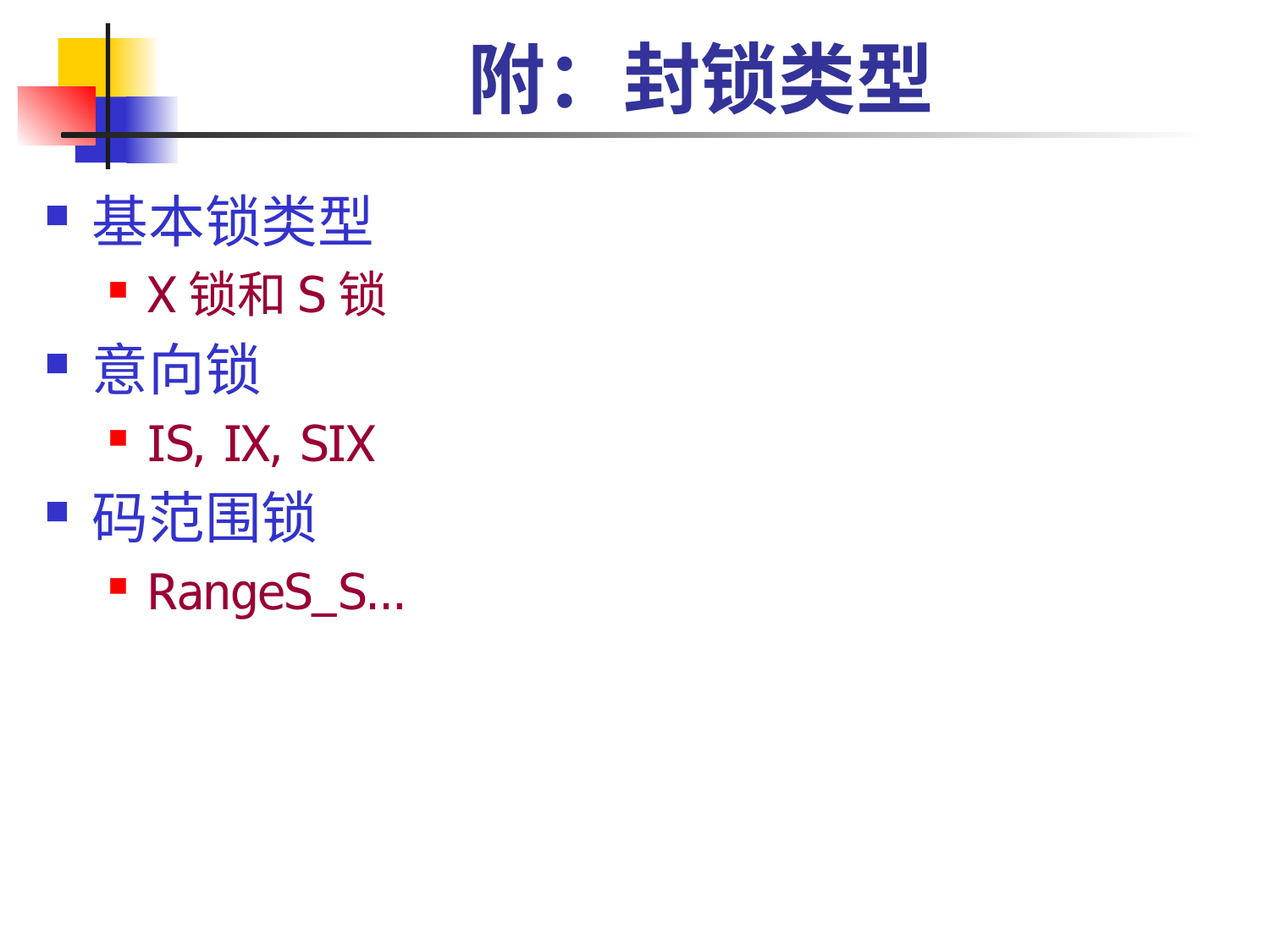

# 附：封锁类型
基本锁类型
X锁和S锁
意向锁
IS, IX, SIX
码范围锁
RangeS_S…